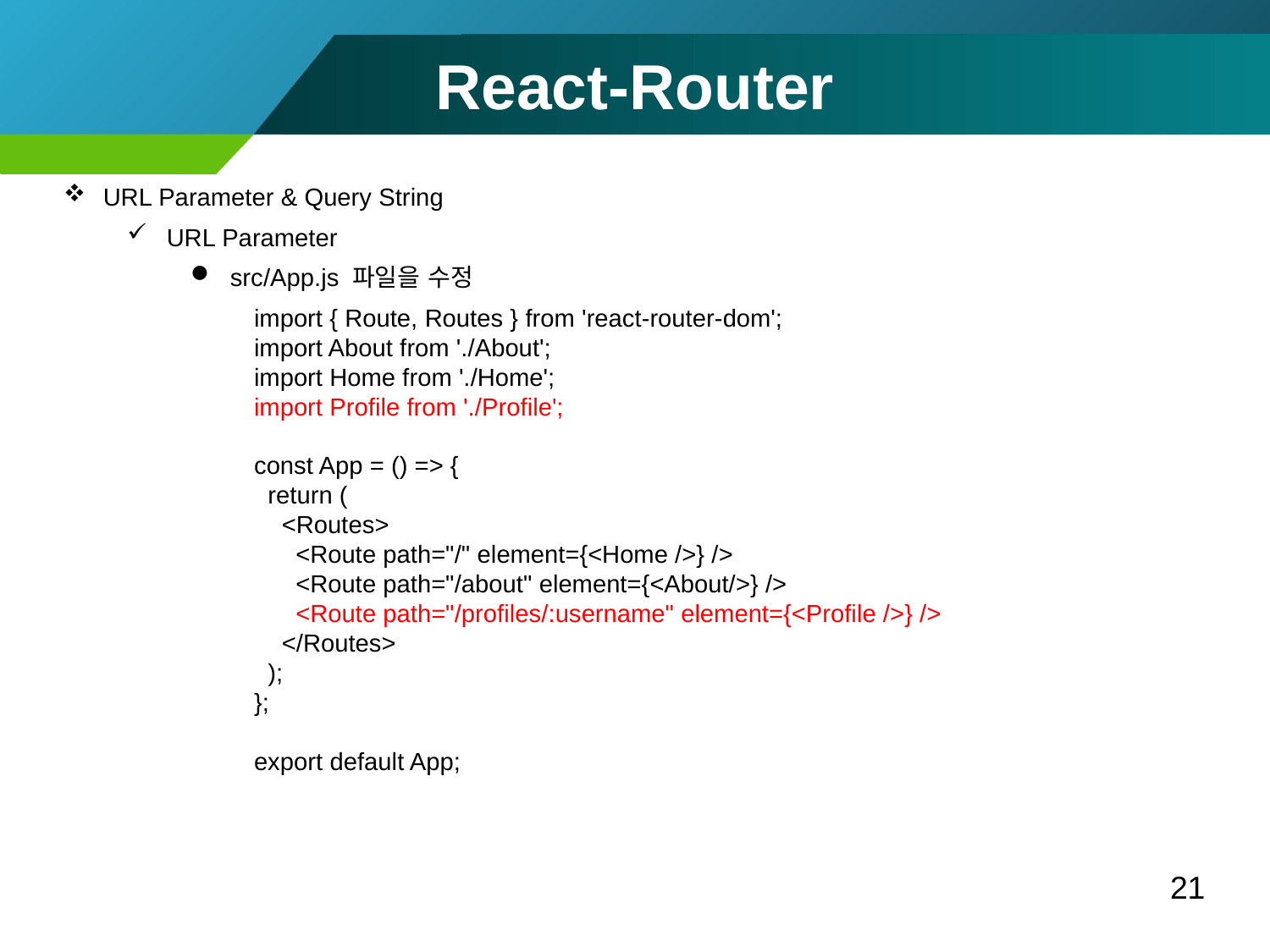

React-Router
URL Parameter & Query String
URL Parameter
src/App.js 파일을 수정
import { Route, Routes } from 'react-router-dom';
import About from './About';
import Home from './Home';
import Profile from './Profile';

const App = () => {
  return (
    <Routes>
      <Route path="/" element={<Home />} />
      <Route path="/about" element={<About/>} />
      <Route path="/profiles/:username" element={<Profile />} />
    </Routes>
  );
};

export default App;
21